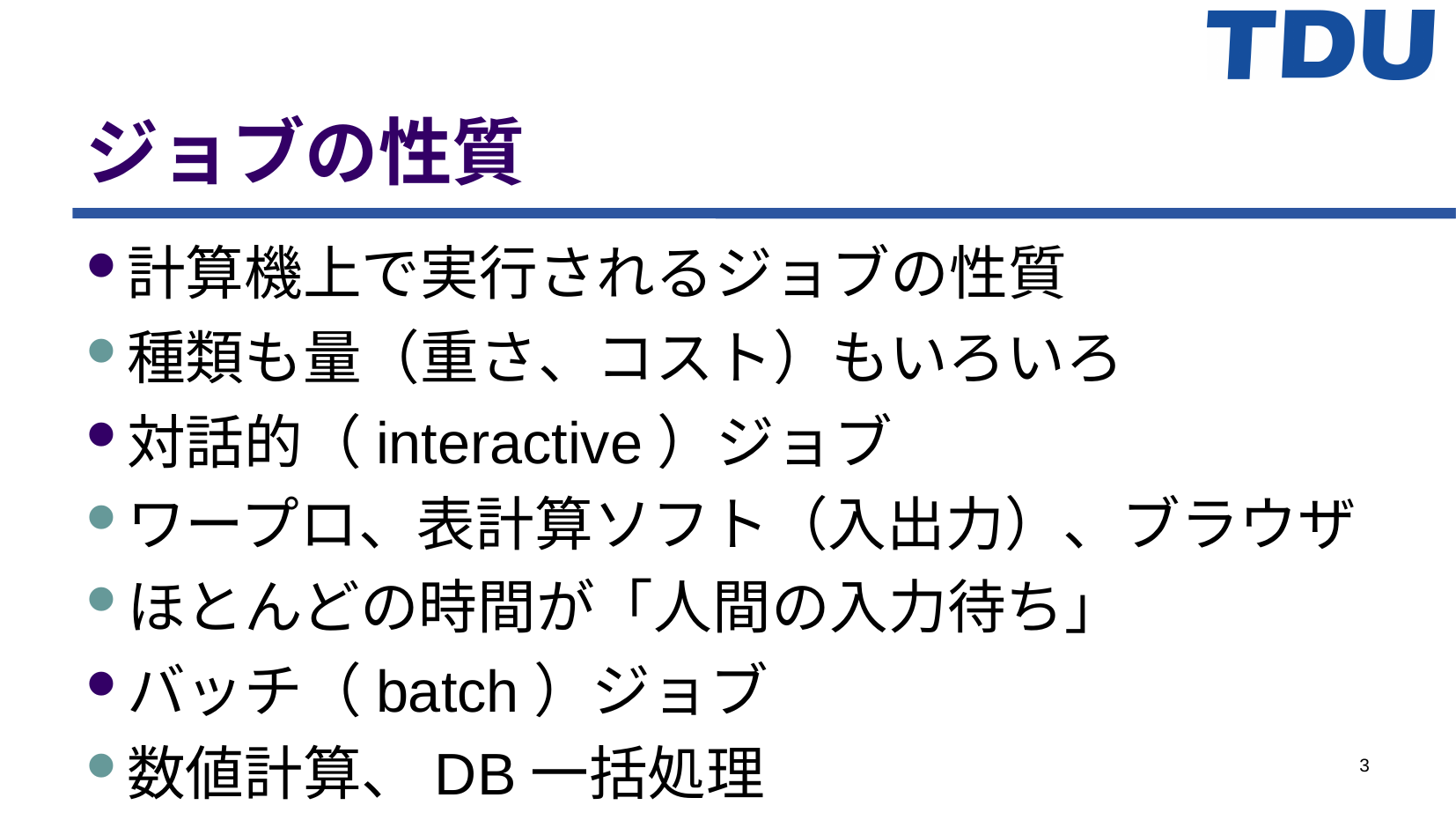

ジョブの性質
計算機上で実行されるジョブの性質
種類も量（重さ、コスト）もいろいろ
対話的（interactive）ジョブ
ワープロ、表計算ソフト（入出力）、ブラウザ
ほとんどの時間が「人間の入力待ち」
バッチ（batch）ジョブ
数値計算、DB一括処理
入力待ちは少なく、CPUを多用
3